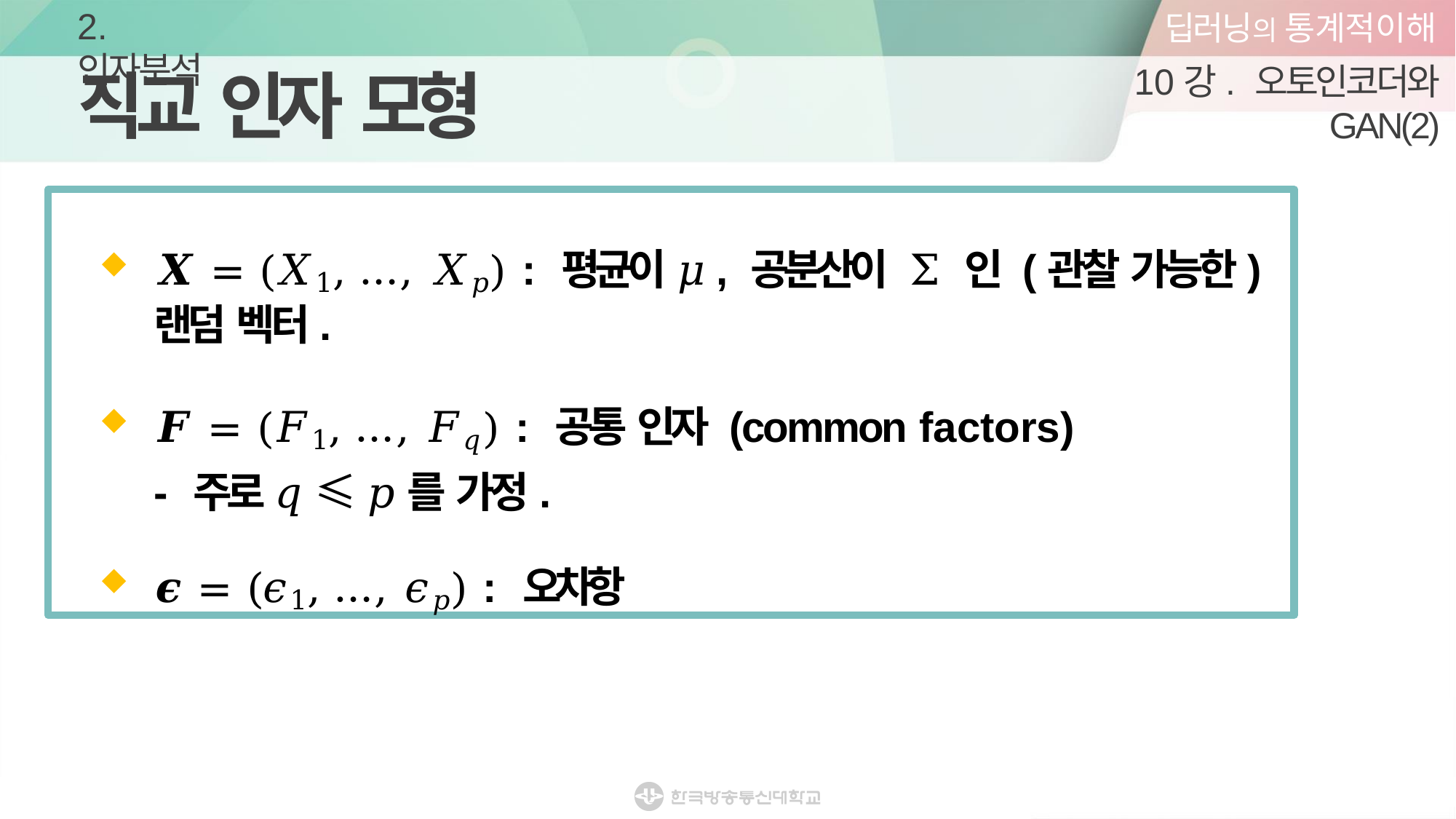

딥러닝의 통계적이해
10강. 오토인코더와 GAN(2)
2. 인자분석
# 직교 인자 모형

𝑿 = (𝑋1, …, 𝑋𝑝) : 평균이 𝜇, 공분산이 Σ 인 (관찰 가능한) 랜덤 벡터.

𝑭 = (𝐹1, …, 𝐹𝑞) : 공통 인자 (common factors)
- 주로 𝑞 ≤ 𝑝 를 가정.

𝝐 = (𝜖1, …, 𝜖𝑝) : 오차항